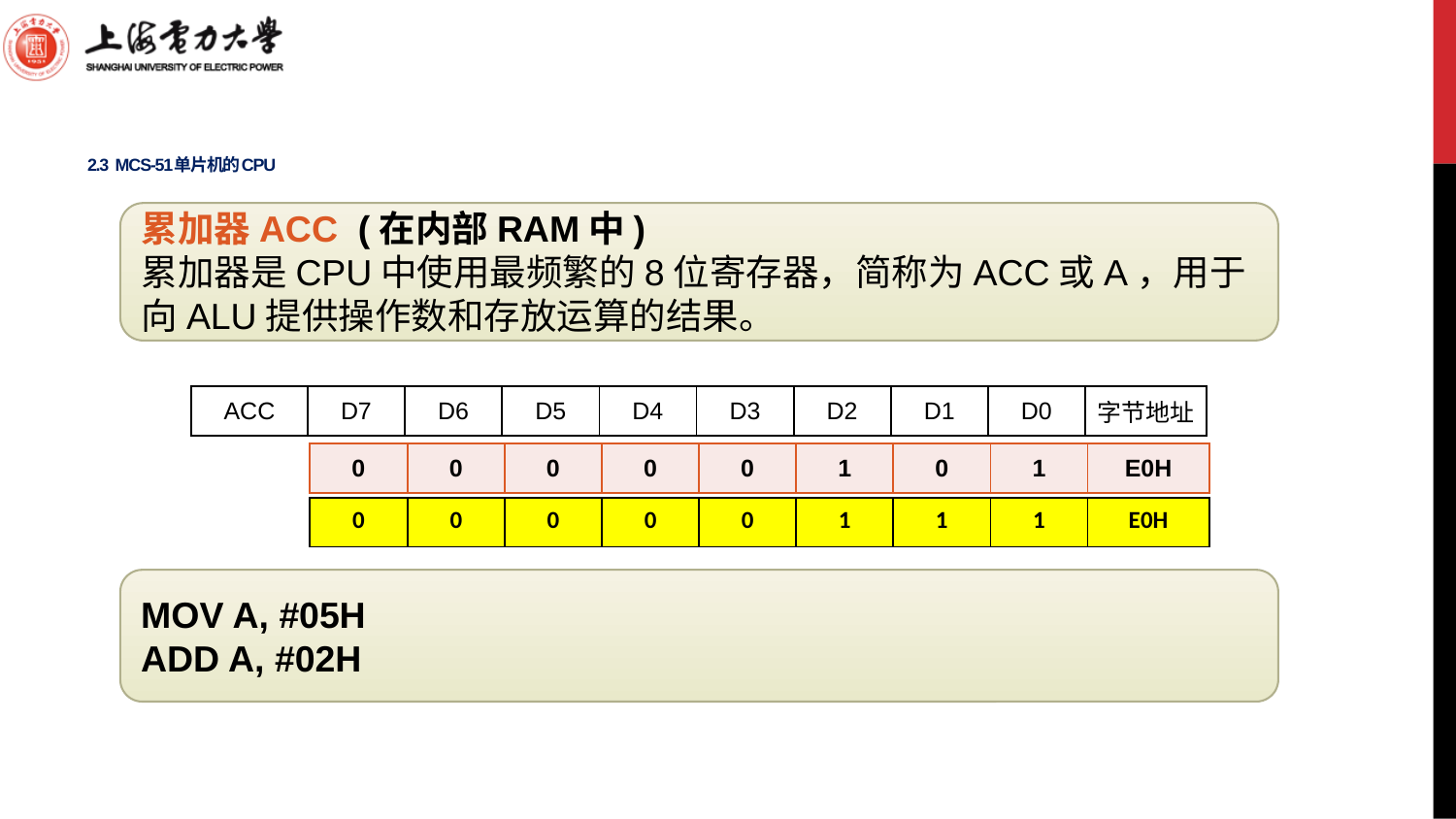

# 2.3  MCS-51单片机的CPU
累加器ACC  (在内部RAM中)
累加器是CPU中使用最频繁的8位寄存器，简称为ACC或A，用于向ALU提供操作数和存放运算的结果。
| ACC | D7 | D6 | D5 | D4 | D3 | D2 | D1 | D0 | 字节地址 |
| --- | --- | --- | --- | --- | --- | --- | --- | --- | --- |
| 0 | 0 | 0 | 0 | 0 | 1 | 0 | 1 | E0H |
| --- | --- | --- | --- | --- | --- | --- | --- | --- |
| 0 | 0 | 0 | 0 | 0 | 1 | 1 | 1 | E0H |
| --- | --- | --- | --- | --- | --- | --- | --- | --- |
MOV A, #05H
ADD A, #02H